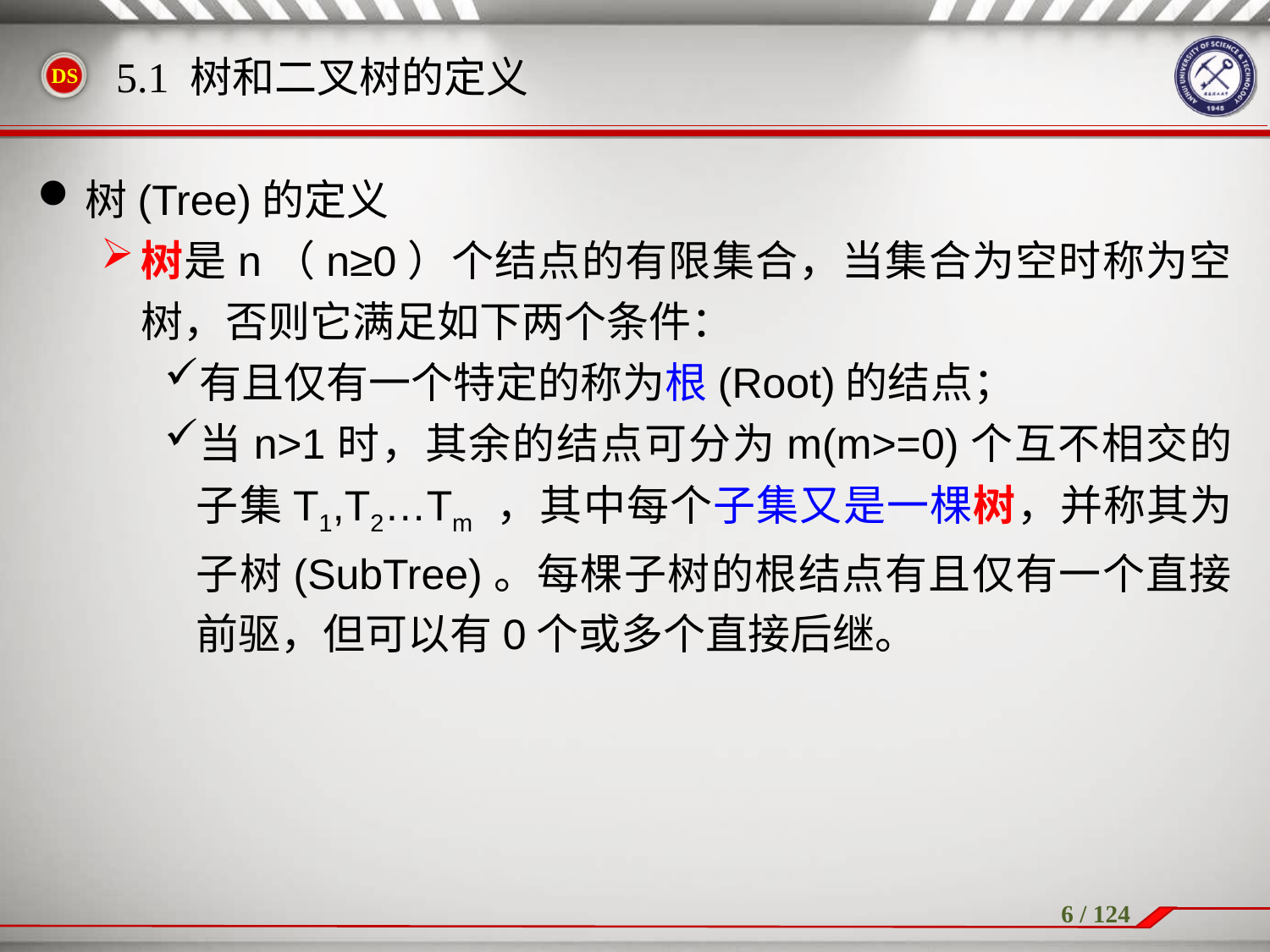

树(Tree)的定义
树是n（n≥0）个结点的有限集合，当集合为空时称为空树，否则它满足如下两个条件：
有且仅有一个特定的称为根(Root)的结点；
当n>1时，其余的结点可分为m(m>=0)个互不相交的子集T1,T2…Tm ，其中每个子集又是一棵树，并称其为子树(SubTree)。每棵子树的根结点有且仅有一个直接前驱，但可以有0个或多个直接后继。
5.1 树和二叉树的定义